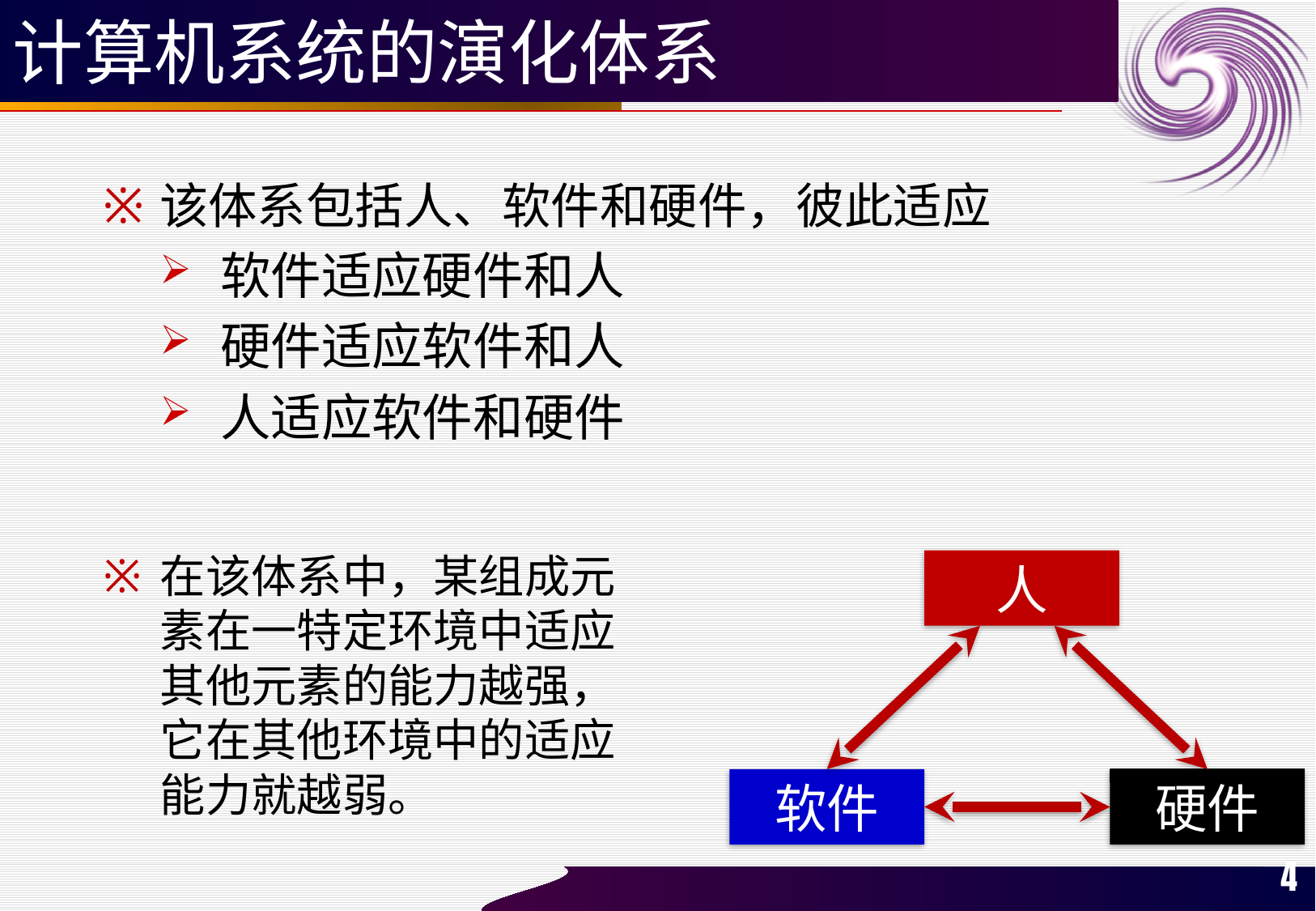

# 计算机系统的演化体系
该体系包括人、软件和硬件，彼此适应
软件适应硬件和人
硬件适应软件和人
人适应软件和硬件
在该体系中，某组成元素在一特定环境中适应其他元素的能力越强，它在其他环境中的适应能力就越弱。
人
软件
硬件
4